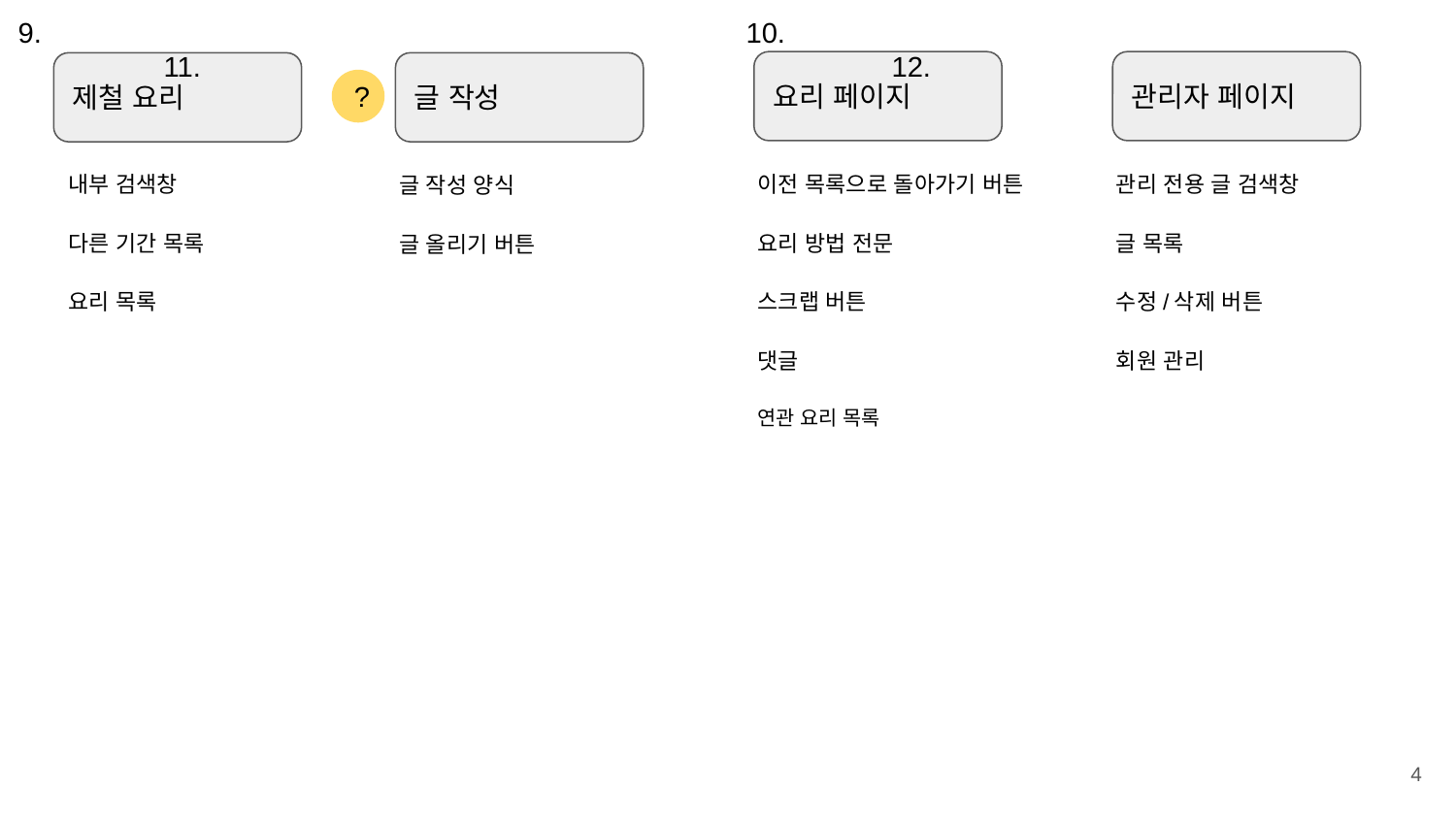

9.					10.					11.					12.
요리 페이지
관리자 페이지
제철 요리
글 작성
?
내부 검색창
다른 기간 목록
요리 목록

이전 목록으로 돌아가기 버튼
요리 방법 전문
스크랩 버튼
댓글
연관 요리 목록
관리 전용 글 검색창
글 목록
수정/삭제 버튼
회원 관리

글 작성 양식
글 올리기 버튼

4